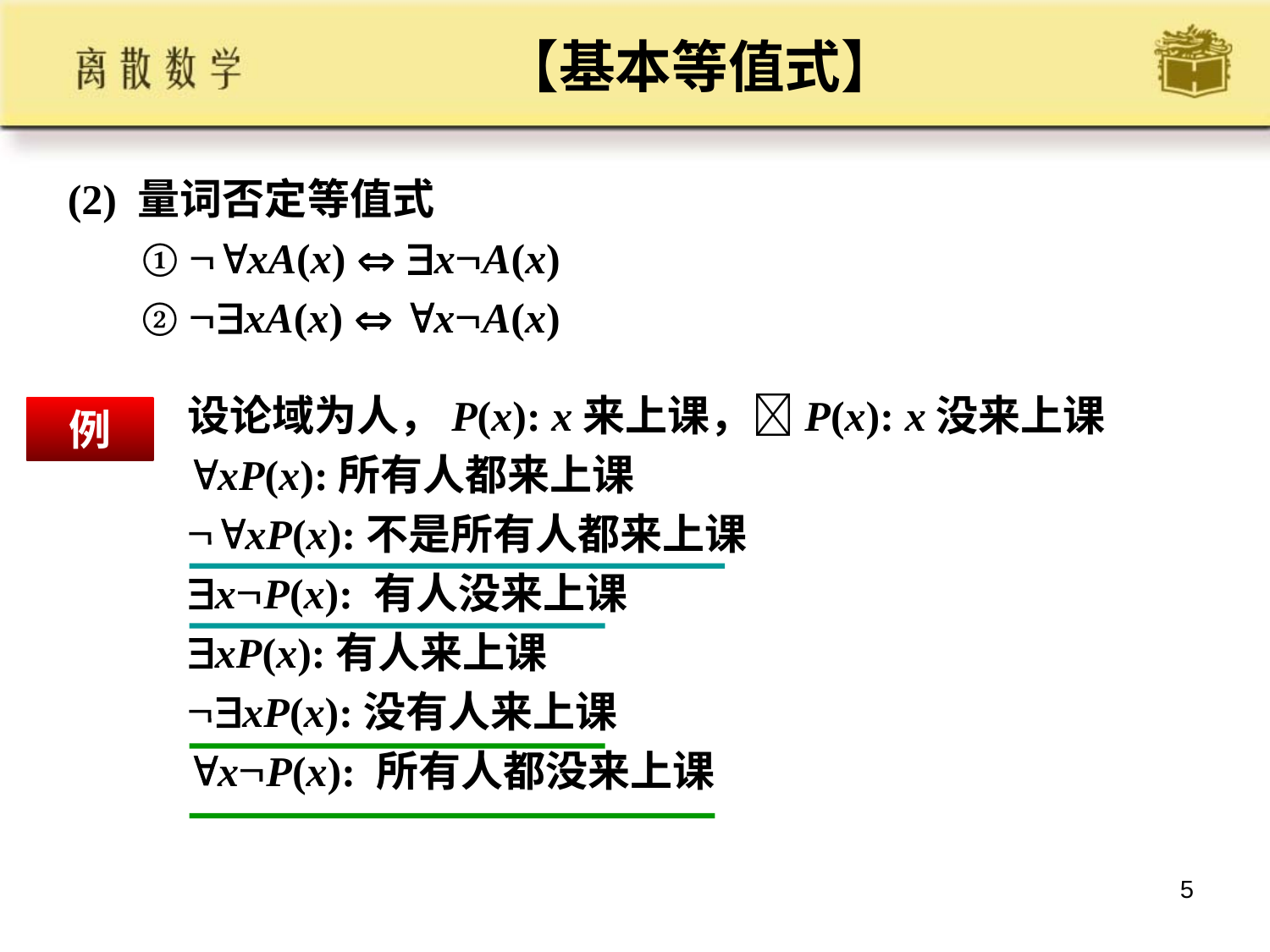

# 【基本等值式】
(2) 量词否定等值式
       ① ¬∀xA(x) ⇔ ∃x¬A(x)
       ② ¬∃xA(x) ⇔ ∀x¬A(x)
设论域为人，P(x): x来上课，¬P(x): x没来上课
∀xP(x):所有人都来上课
¬∀xP(x):不是所有人都来上课
∃x¬P(x): 有人没来上课
∃xP(x):有人来上课
¬∃xP(x):没有人来上课
∀x¬P(x): 所有人都没来上课
例

5